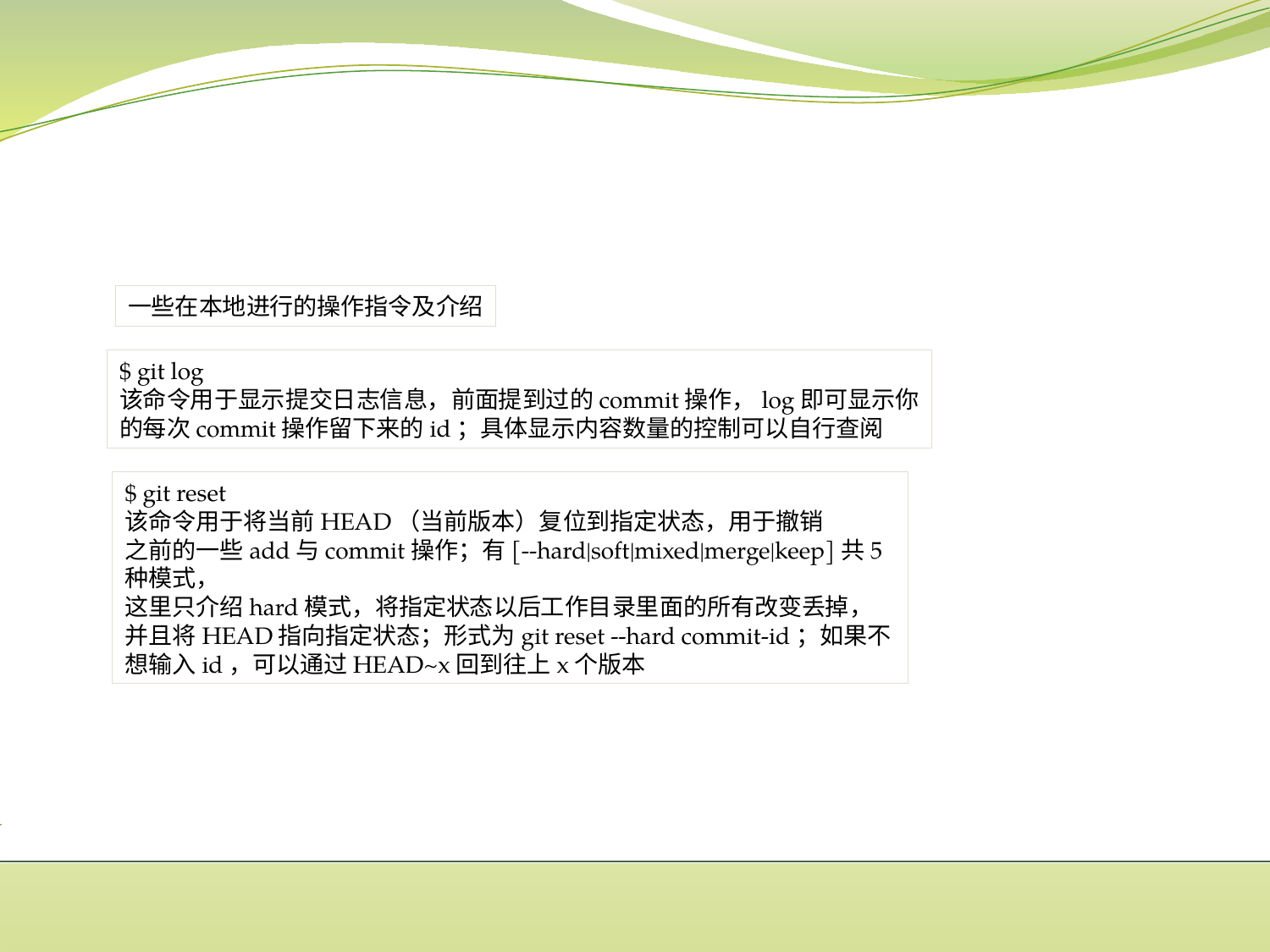

一些在本地进行的操作指令及介绍
$ git log
该命令用于显示提交日志信息，前面提到过的commit操作，log即可显示你
的每次commit操作留下来的id；具体显示内容数量的控制可以自行查阅
$ git reset
该命令用于将当前HEAD（当前版本）复位到指定状态，用于撤销
之前的一些add与commit操作；有[--hard|soft|mixed|merge|keep]共5种模式，
这里只介绍hard模式，将指定状态以后工作目录里面的所有改变丢掉，并且将HEAD指向指定状态；形式为git reset --hard commit-id；如果不想输入id，可以通过HEAD~x回到往上x个版本